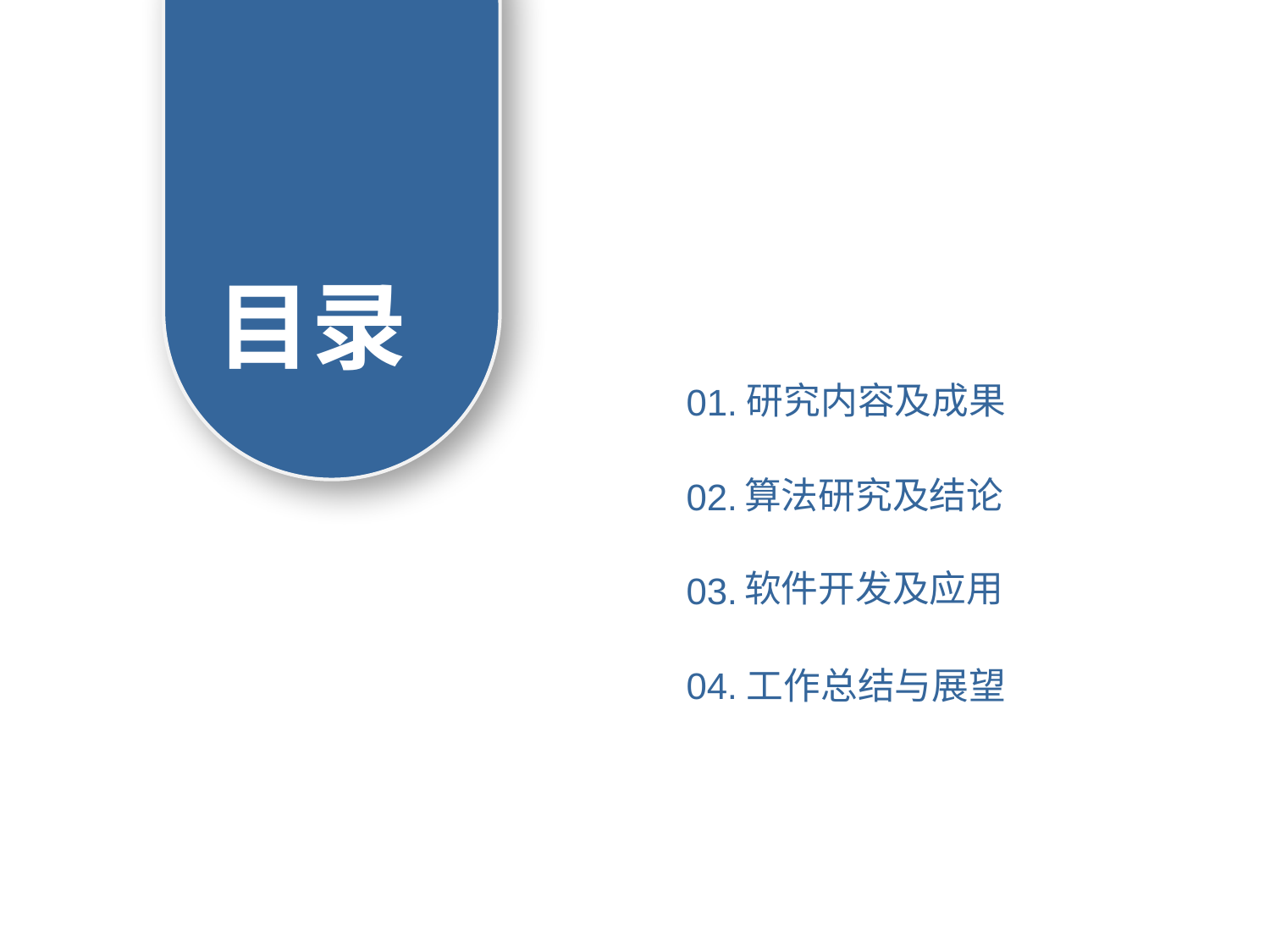

目录
研究内容及成果
01.
算法研究及结论
02.
软件开发及应用
03.
工作总结与展望
04.